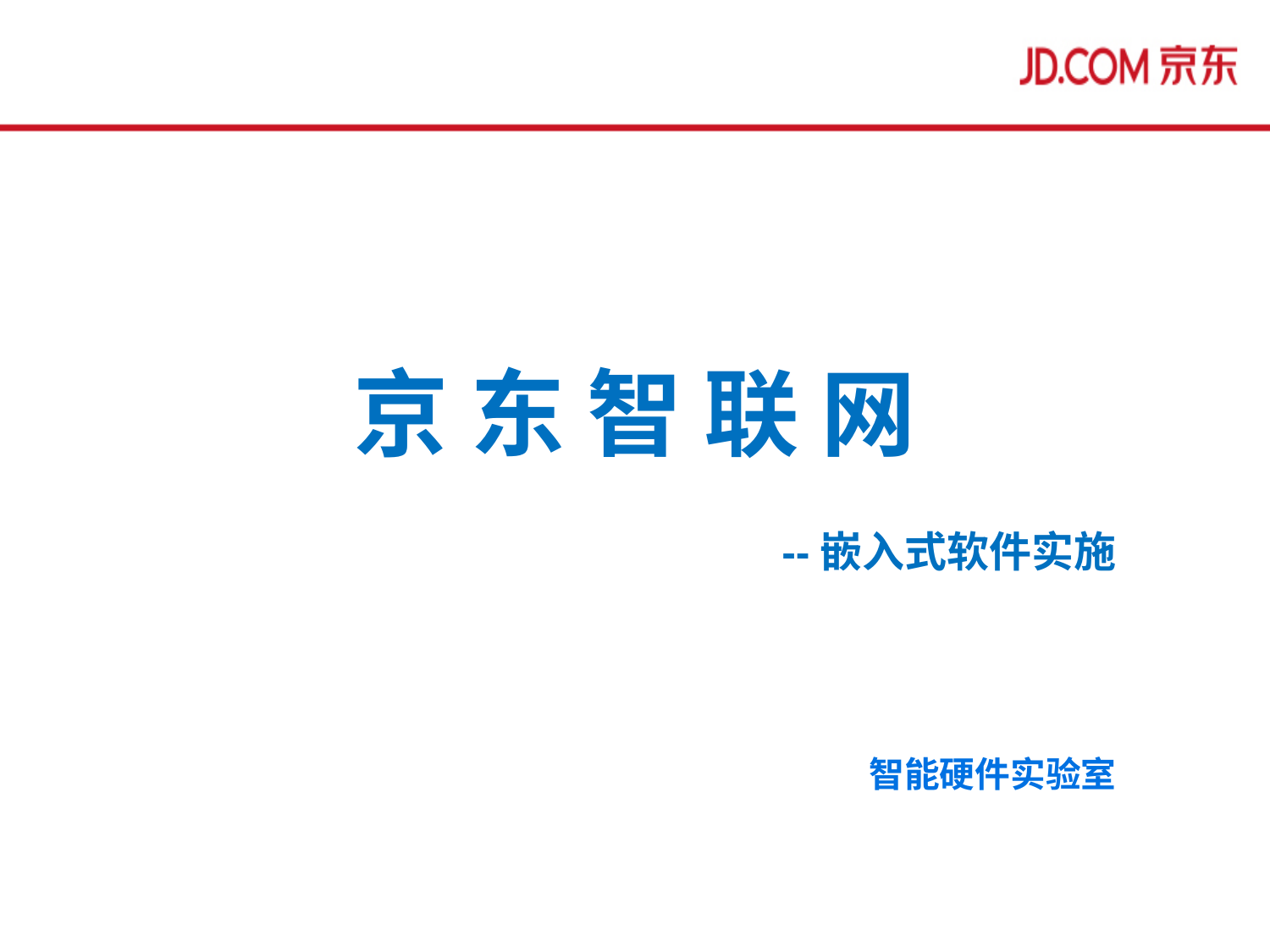

京 东 智 联 网

--嵌入式软件实施
智能硬件实验室